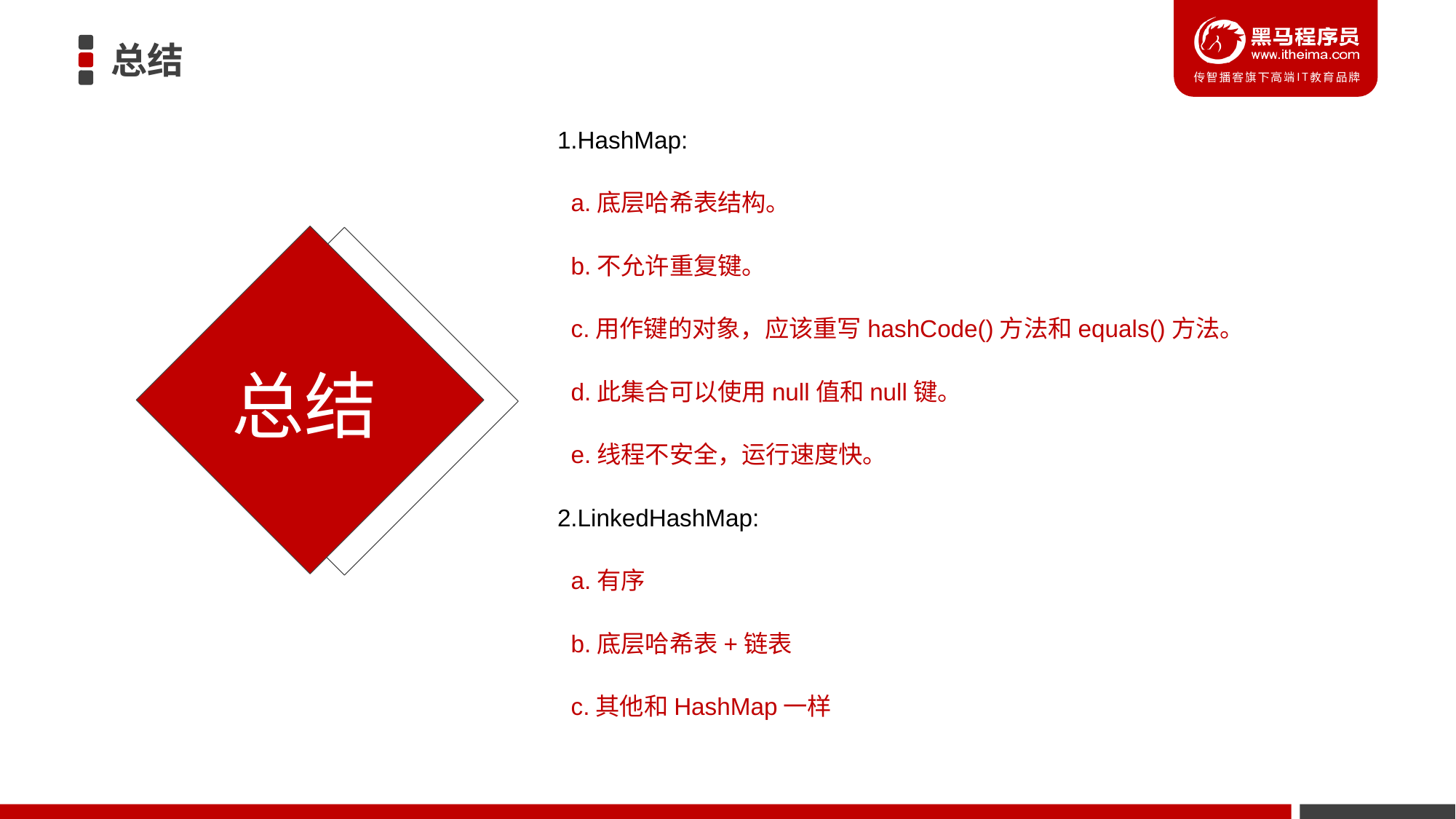

# 总结
1.HashMap:
  a.底层哈希表结构。
  b.不允许重复键。
  c.用作键的对象，应该重写hashCode()方法和equals()方法。
  d.此集合可以使用null值和null键。
  e.线程不安全，运行速度快。
2.LinkedHashMap:
  a.有序
  b.底层哈希表+链表
  c.其他和HashMap一样